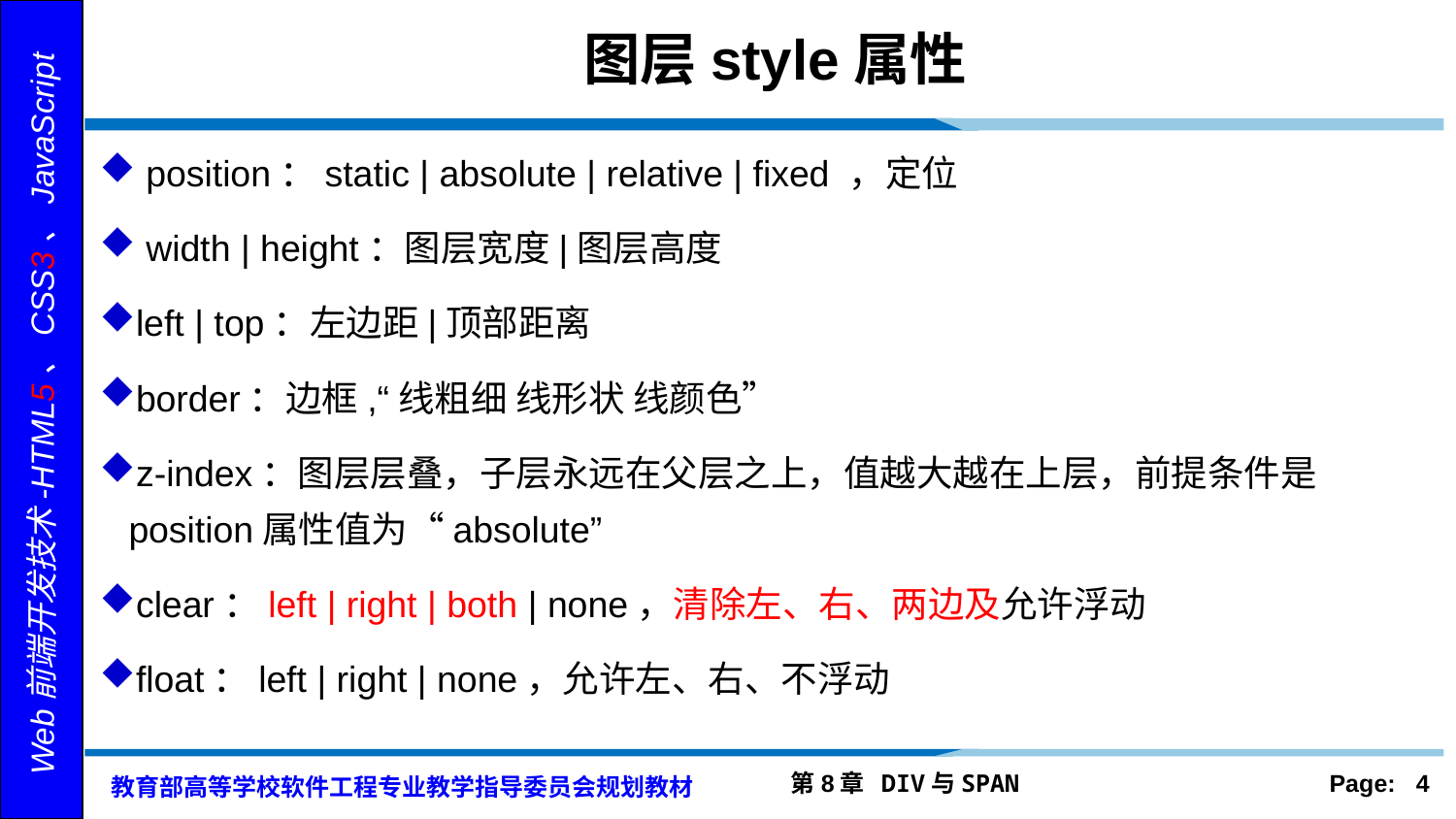

# 图层style属性
 position：static | absolute | relative | fixed ，定位
 width | height：图层宽度|图层高度
left | top：左边距|顶部距离
border：边框,“线粗细 线形状 线颜色”
z-index：图层层叠，子层永远在父层之上，值越大越在上层，前提条件是position属性值为“absolute”
clear：left | right | both | none，清除左、右、两边及允许浮动
float：left | right | none，允许左、右、不浮动